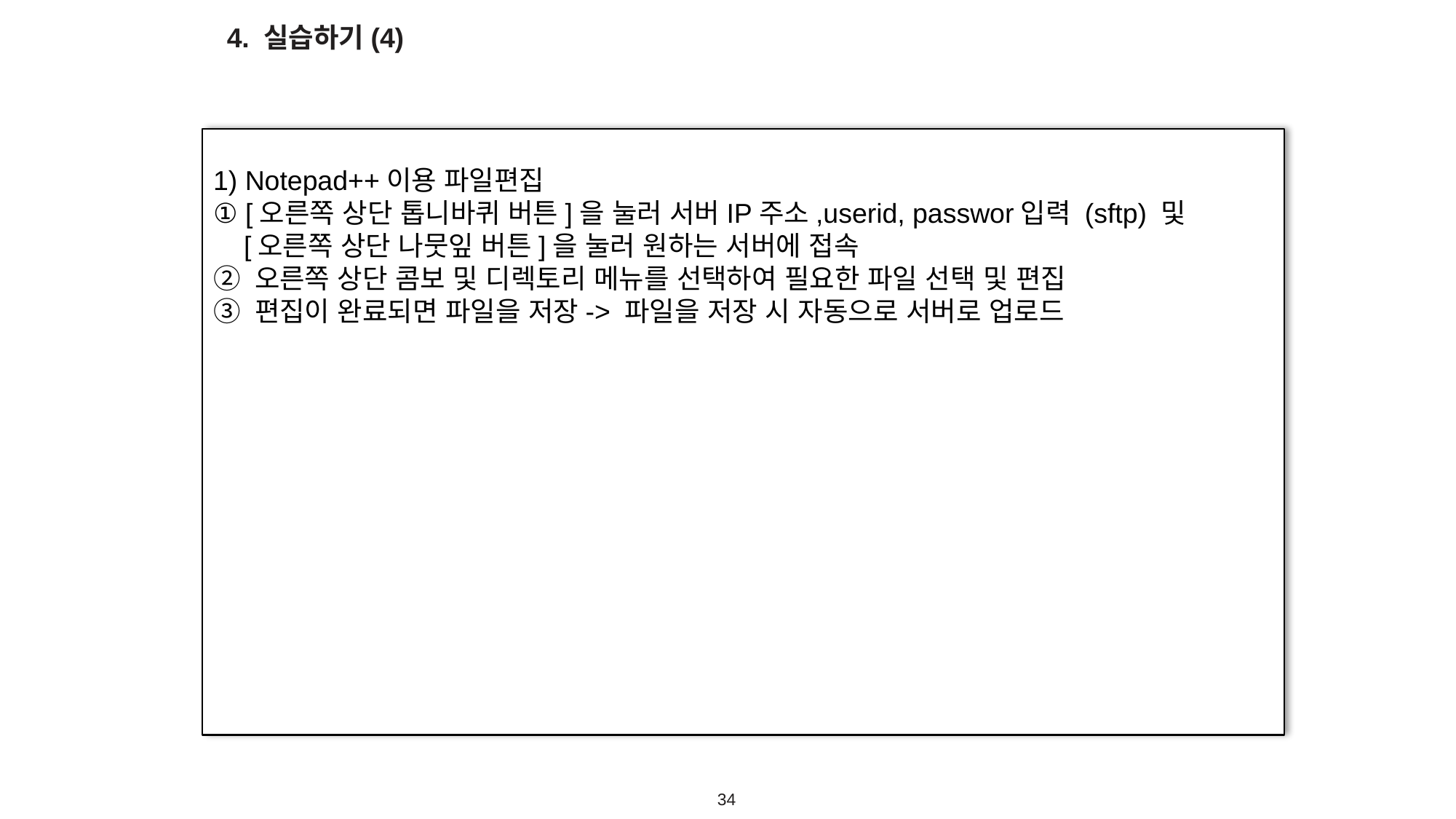

4. 실습하기(4)

1) Notepad++이용 파일편집
① [오른쪽 상단 톱니바퀴 버튼]을 눌러 서버IP주소,userid, passwor입력 (sftp) 및
    [오른쪽 상단 나뭇잎 버튼]을 눌러 원하는 서버에 접속
② 오른쪽 상단 콤보 및 디렉토리 메뉴를 선택하여 필요한 파일 선택 및 편집
③ 편집이 완료되면 파일을 저장-> 파일을 저장 시 자동으로 서버로 업로드

34